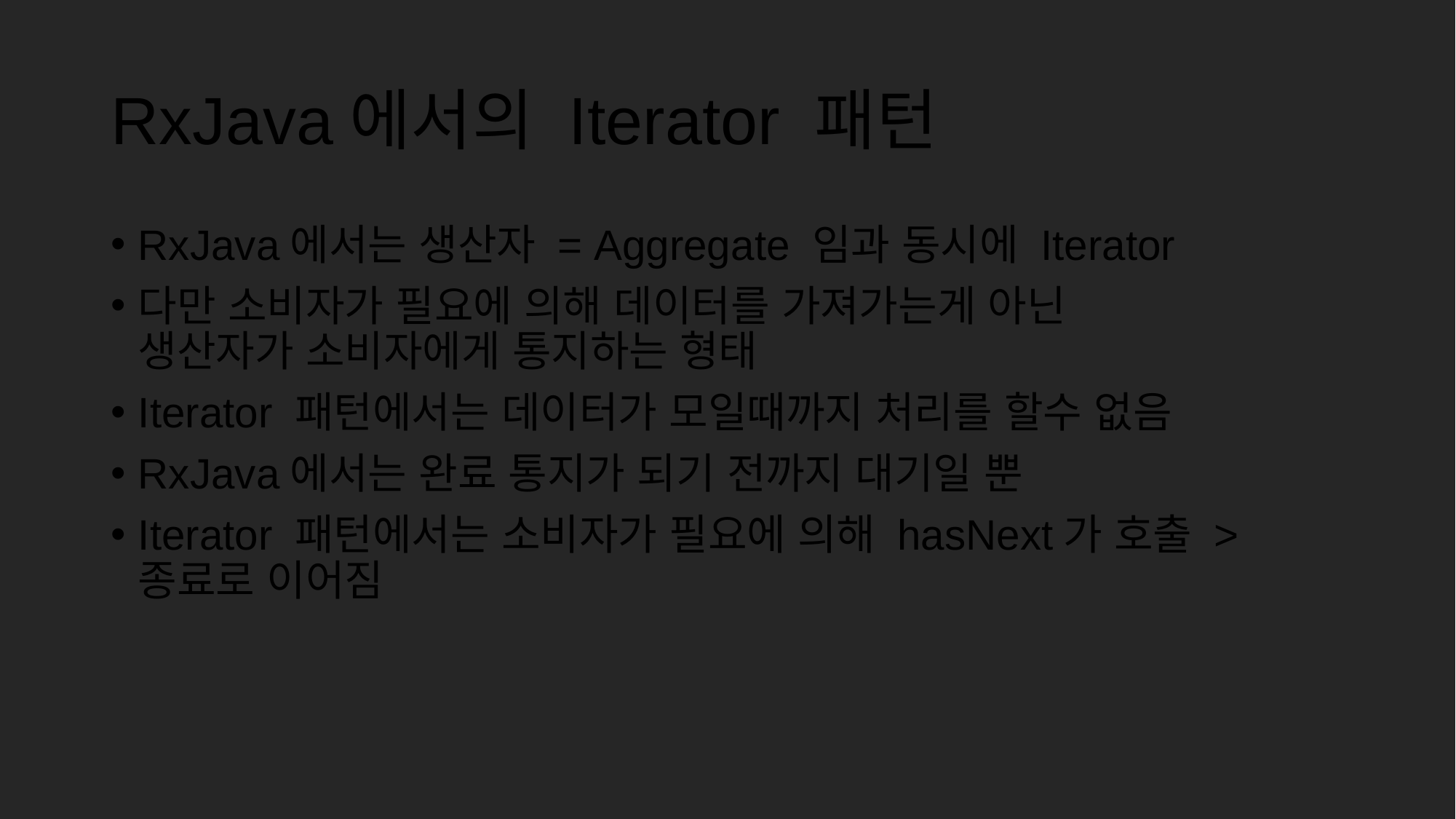

# RxJava에서의 Iterator 패턴
RxJava에서는 생산자 = Aggregate 임과 동시에 Iterator
다만 소비자가 필요에 의해 데이터를 가져가는게 아닌
생산자가 소비자에게 통지하는 형태
Iterator 패턴에서는 데이터가 모일때까지 처리를 할수 없음
RxJava에서는 완료 통지가 되기 전까지 대기일 뿐
Iterator 패턴에서는 소비자가 필요에 의해 hasNext가 호출 > 종료로 이어짐